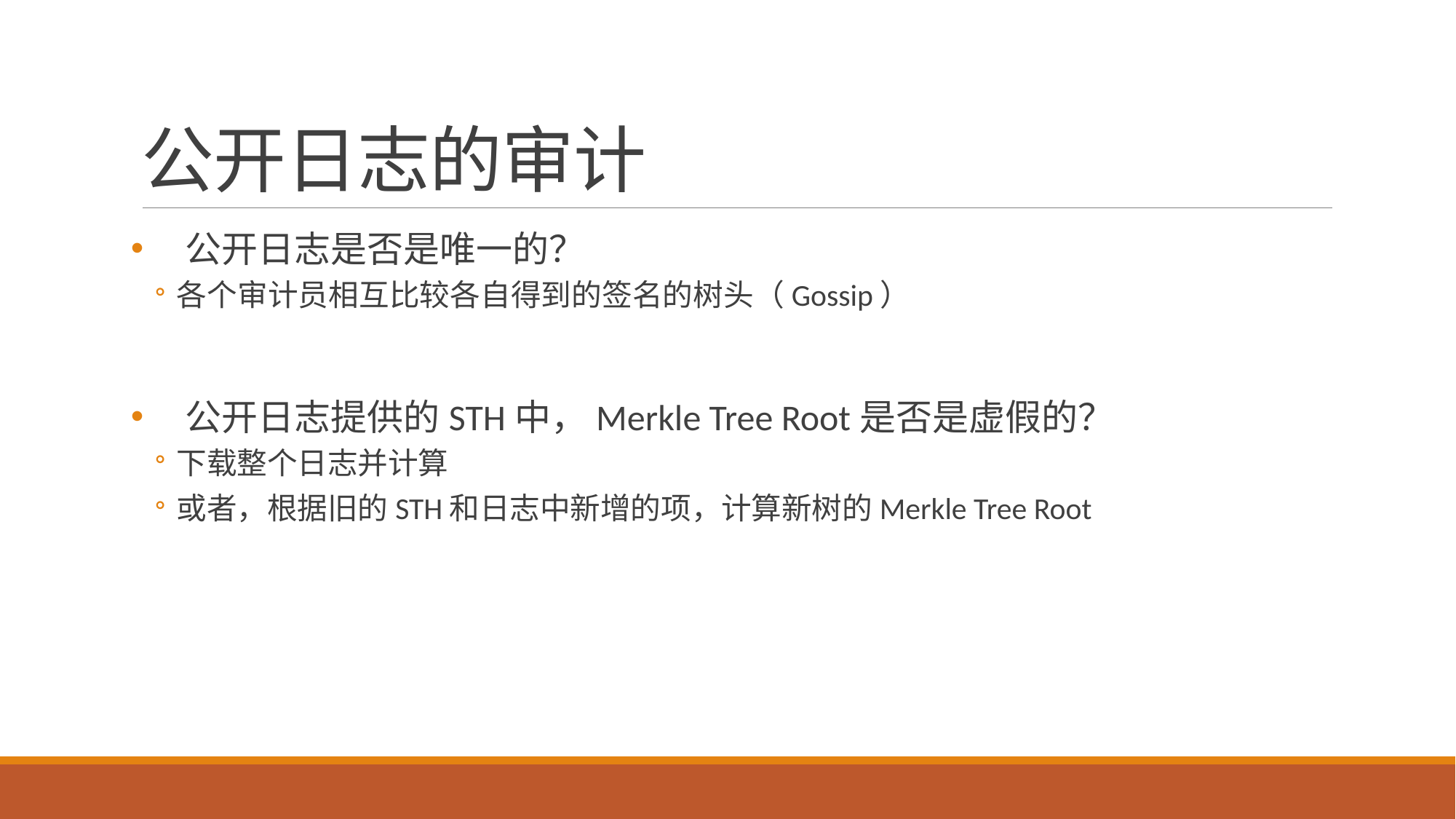

# 公开日志的审计
公开日志是否是唯一的？
各个审计员相互比较各自得到的签名的树头（Gossip）

公开日志提供的STH中，Merkle Tree Root是否是虚假的？
下载整个日志并计算
或者，根据旧的STH和日志中新增的项，计算新树的Merkle Tree Root

50